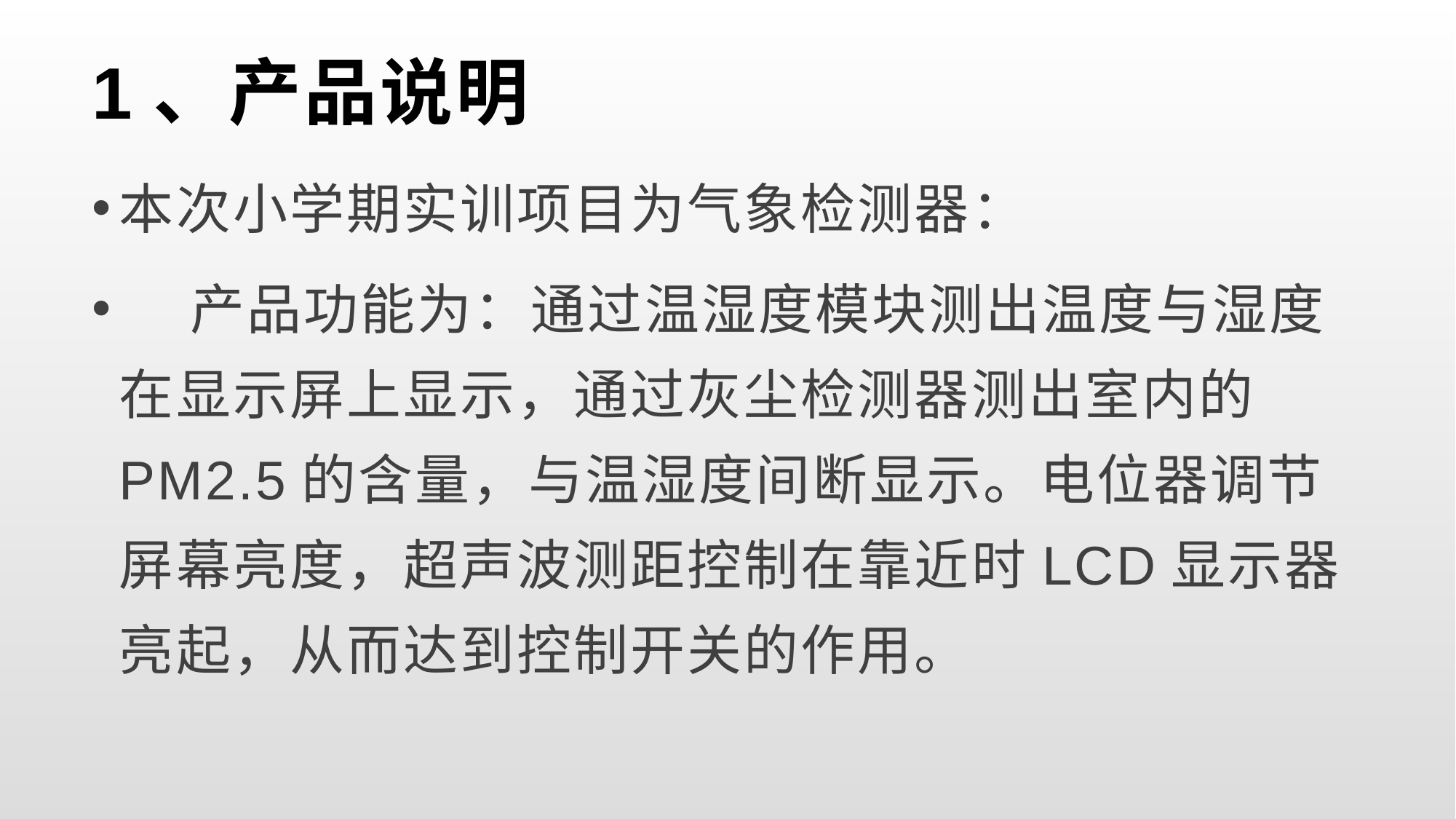

# 1、产品说明
本次小学期实训项目为气象检测器：
    产品功能为：通过温湿度模块测出温度与湿度在显示屏上显示，通过灰尘检测器测出室内的PM2.5的含量，与温湿度间断显示。电位器调节屏幕亮度，超声波测距控制在靠近时LCD显示器亮起，从而达到控制开关的作用。